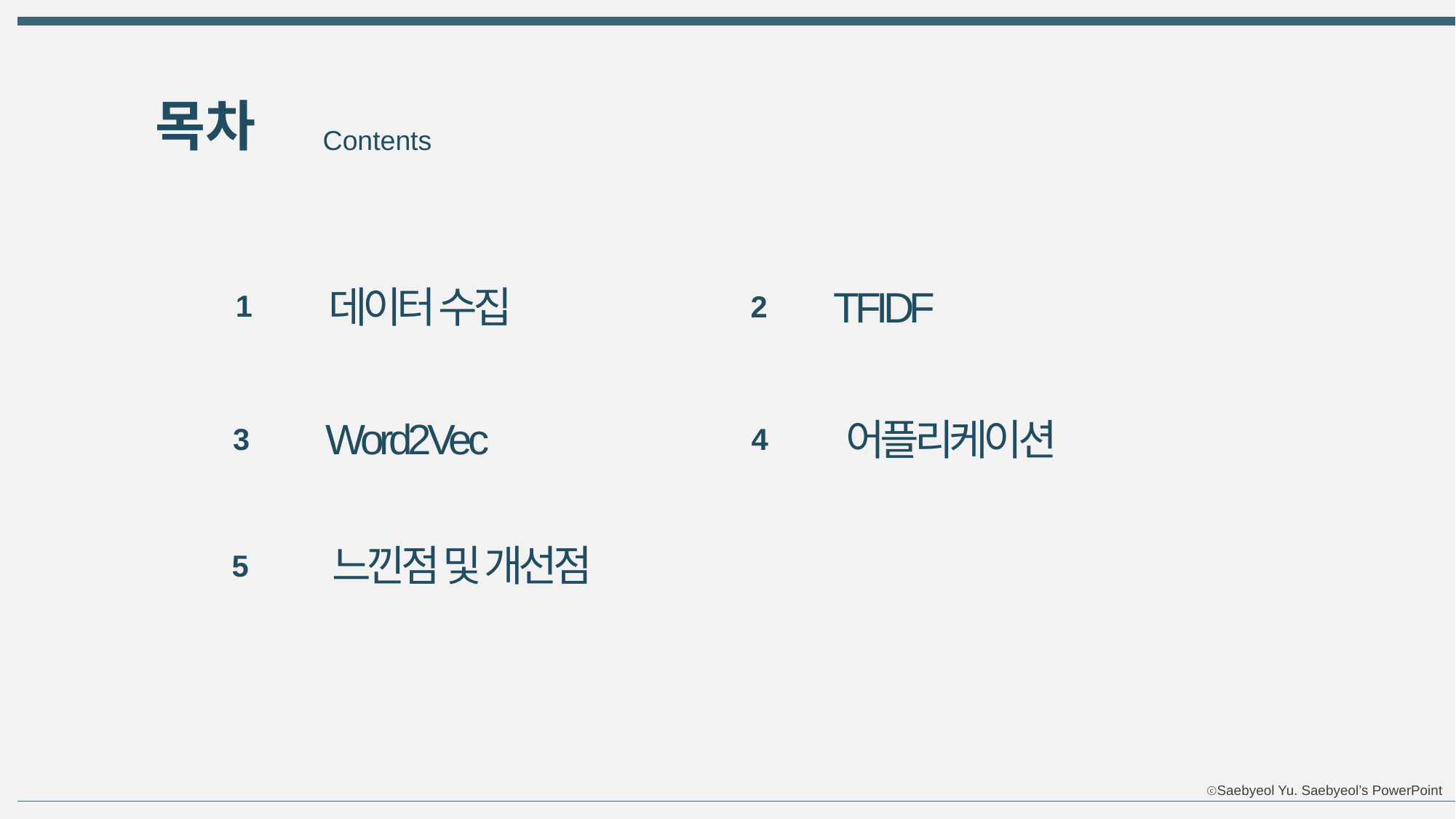

목차
Contents
데이터 수집
TFIDF
1
2
Word2Vec
어플리케이션
4
3
느낀점 및 개선점
5